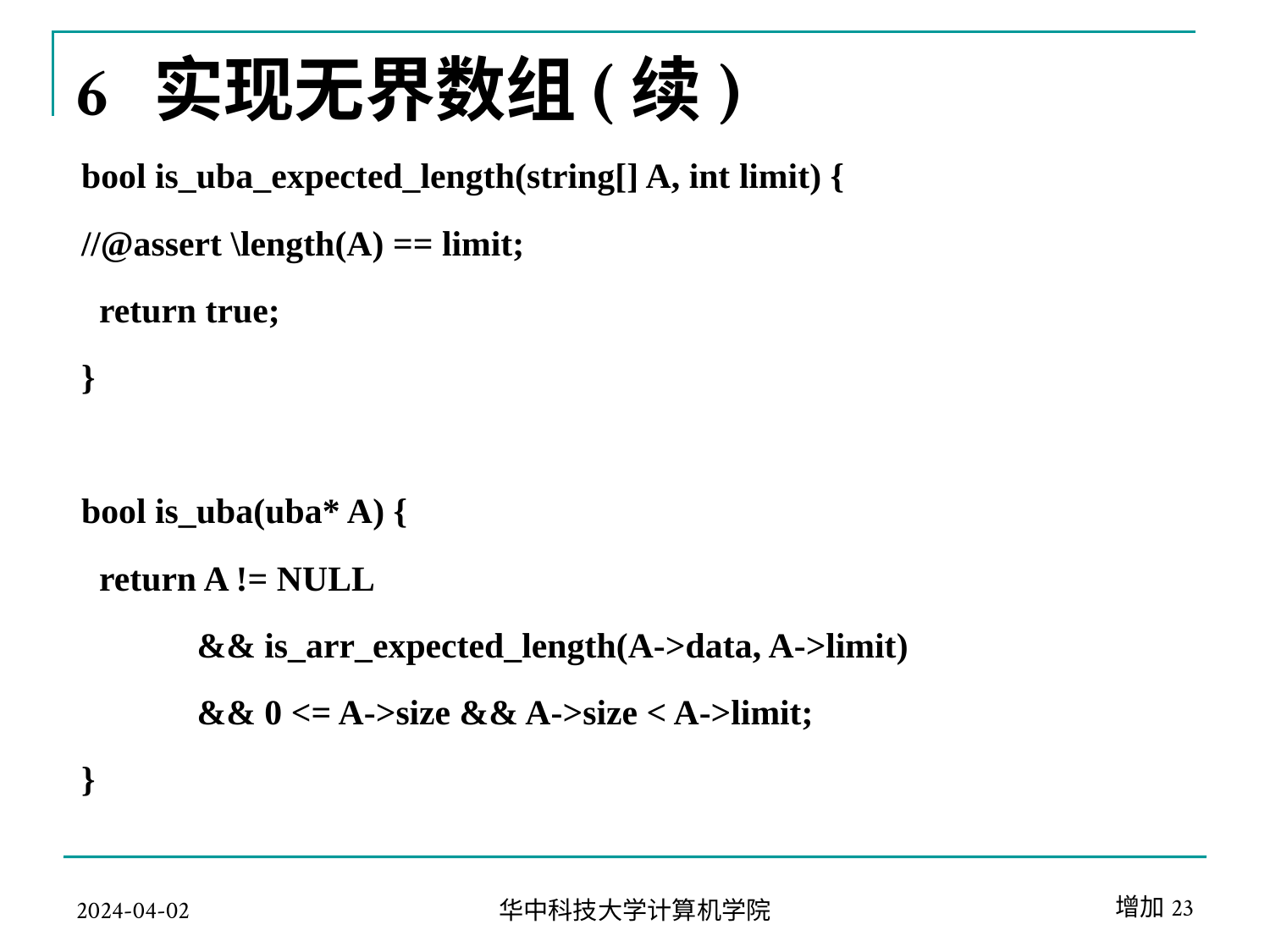

# 6  实现无界数组(续)
bool is_uba_expected_length(string[] A, int limit) {
//@assert \length(A) == limit;
  return true;
}

bool is_uba(uba* A) {
  return A != NULL
             && is_arr_expected_length(A->data, A->limit)
             && 0 <= A->size && A->size < A->limit;
}

2024-04-02
增加23
华中科技大学计算机学院